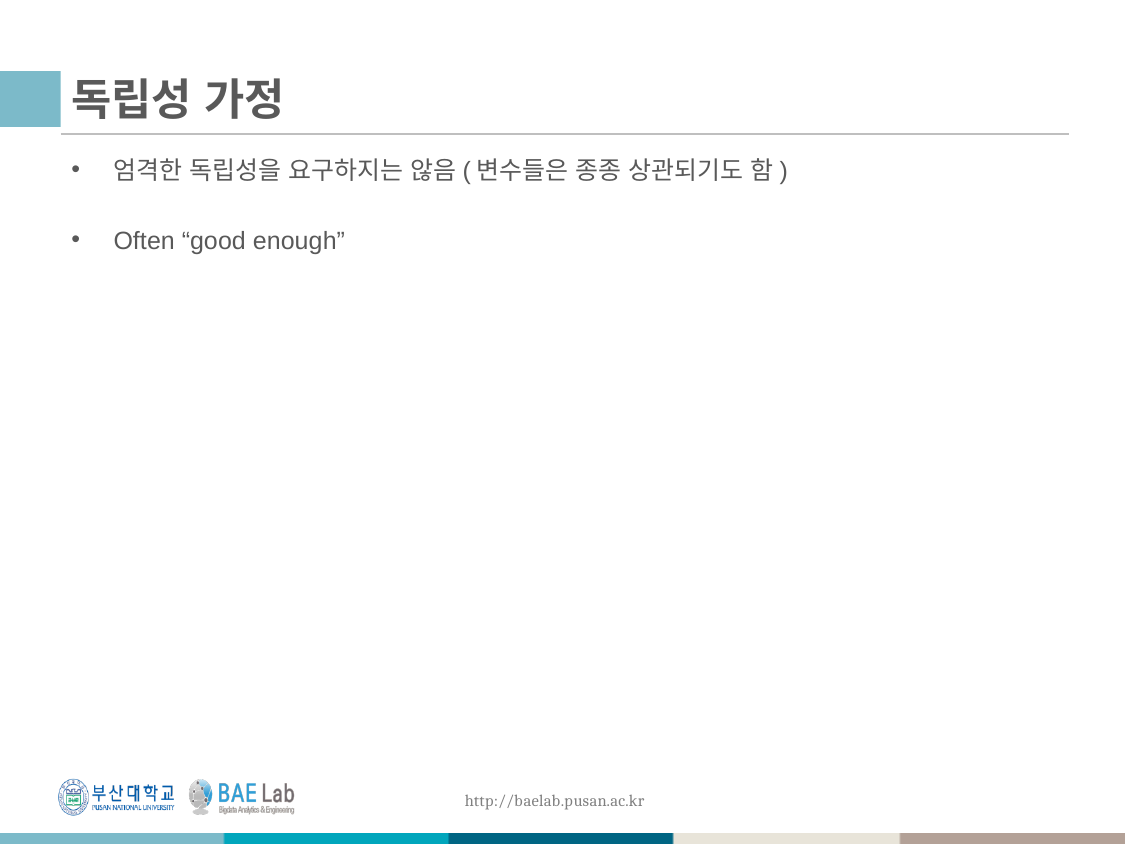

# 독립성 가정
엄격한 독립성을 요구하지는 않음(변수들은 종종 상관되기도 함)

Often “good enough”